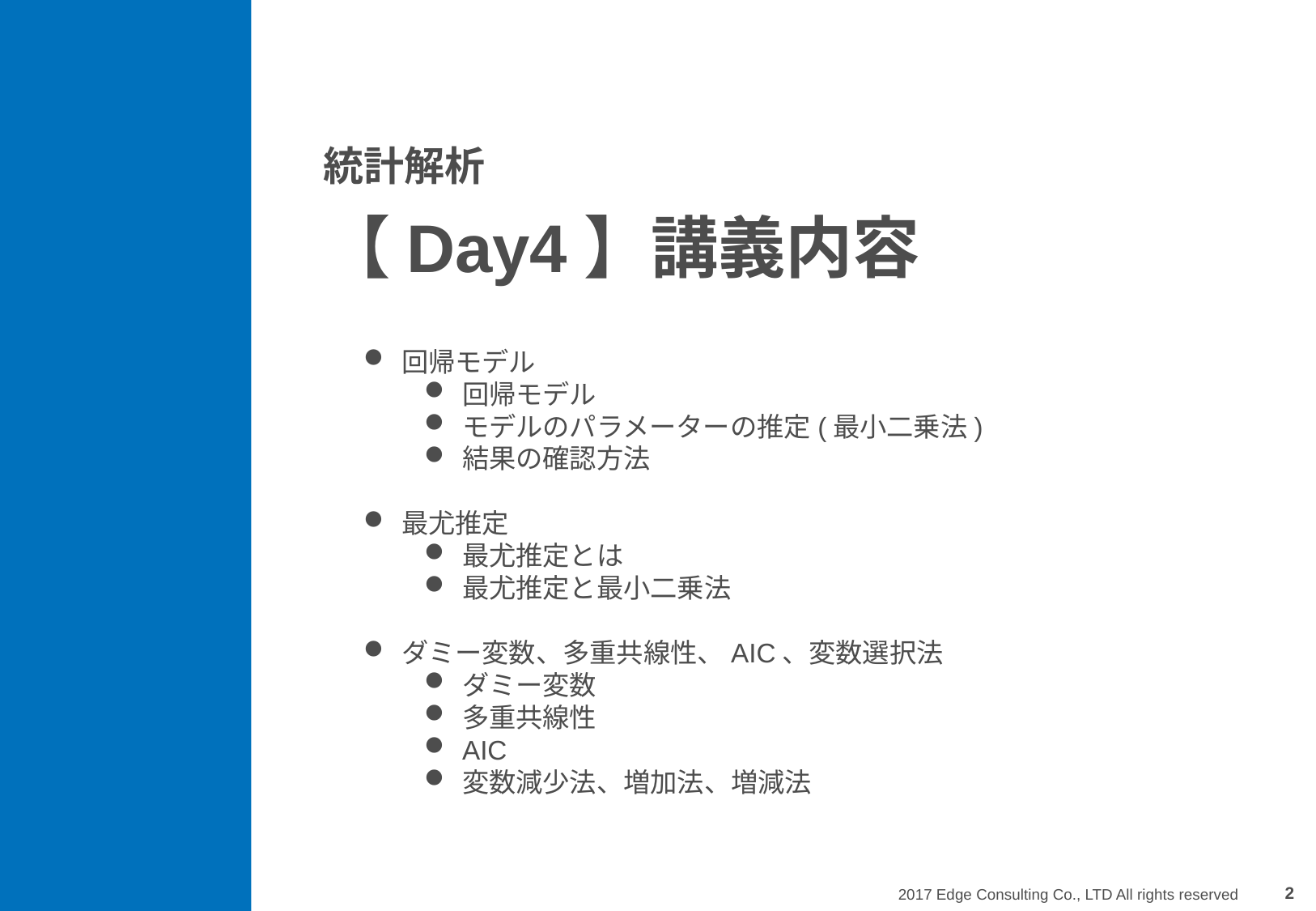

# 統計解析 【Day4】講義内容
回帰モデル
回帰モデル
モデルのパラメーターの推定(最小二乗法)
結果の確認方法

最尤推定
最尤推定とは
最尤推定と最小二乗法

ダミー変数、多重共線性、AIC、変数選択法
ダミー変数
多重共線性
AIC
変数減少法、増加法、増減法
2